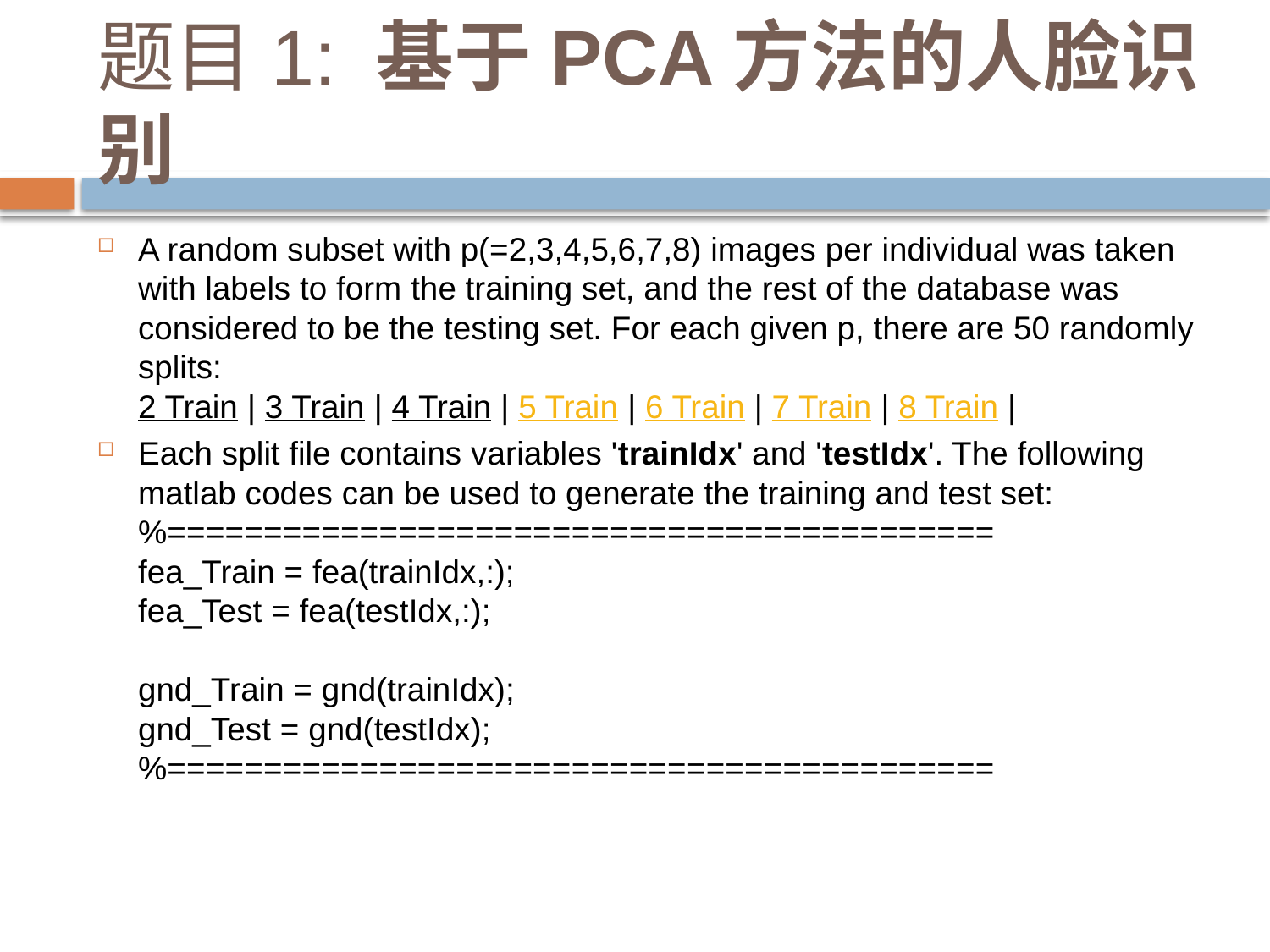

# 题目1: 基于PCA方法的人脸识别
A random subset with p(=2,3,4,5,6,7,8) images per individual was taken with labels to form the training set, and the rest of the database was considered to be the testing set. For each given p, there are 50 randomly splits:
2 Train | 3 Train | 4 Train | 5 Train | 6 Train | 7 Train | 8 Train |
Each split file contains variables 'trainIdx' and 'testIdx'. The following matlab codes can be used to generate the training and test set:
%===========================================
fea_Train = fea(trainIdx,:);
fea_Test = fea(testIdx,:);
gnd_Train = gnd(trainIdx);
gnd_Test = gnd(testIdx);
%===========================================